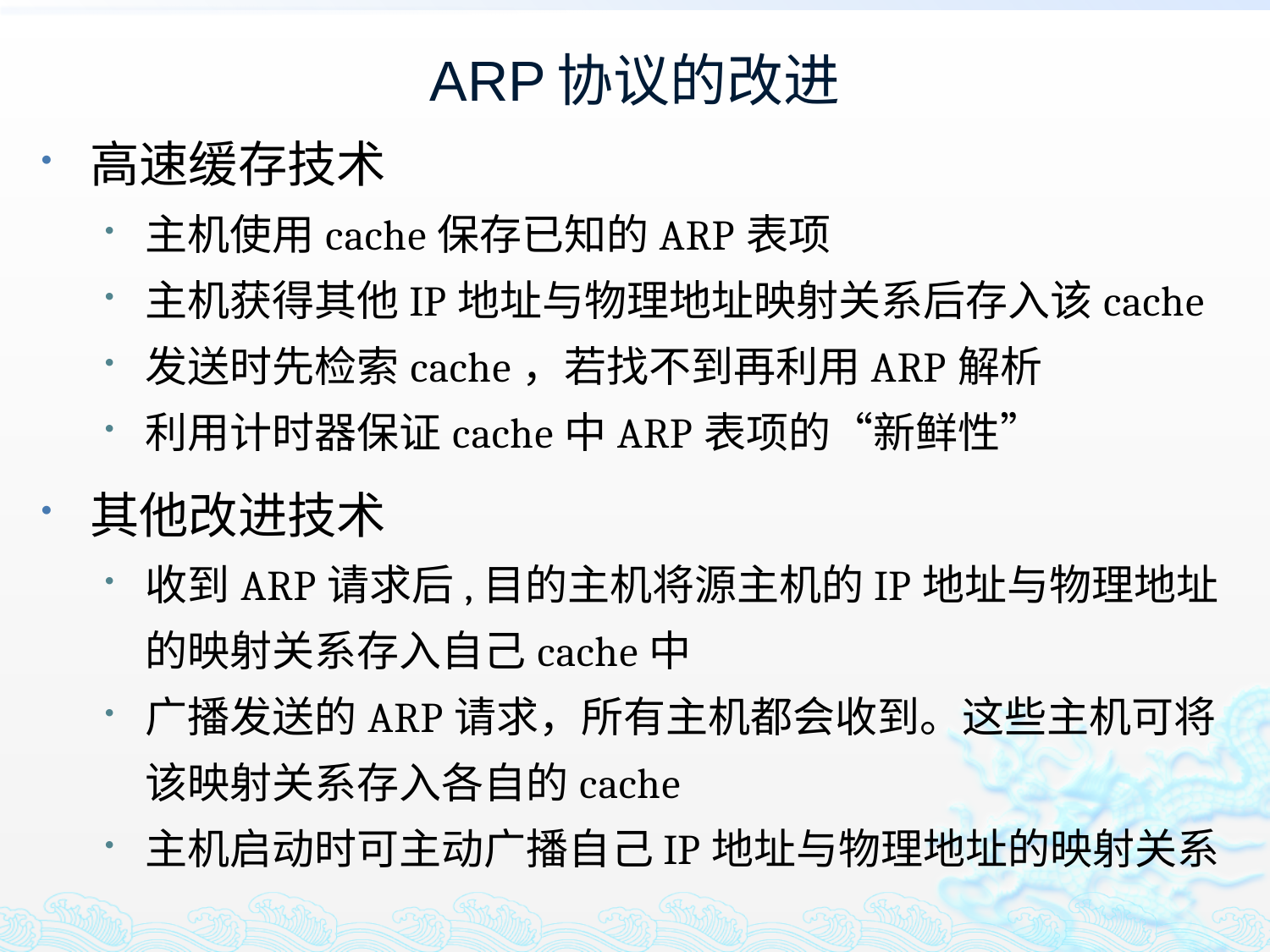

# ARP协议的改进
高速缓存技术
主机使用cache保存已知的ARP表项
主机获得其他IP地址与物理地址映射关系后存入该cache
发送时先检索cache，若找不到再利用ARP解析
利用计时器保证cache中ARP表项的“新鲜性”
其他改进技术
收到ARP请求后,目的主机将源主机的IP地址与物理地址的映射关系存入自己cache中
广播发送的ARP请求，所有主机都会收到。这些主机可将该映射关系存入各自的cache
主机启动时可主动广播自己IP地址与物理地址的映射关系